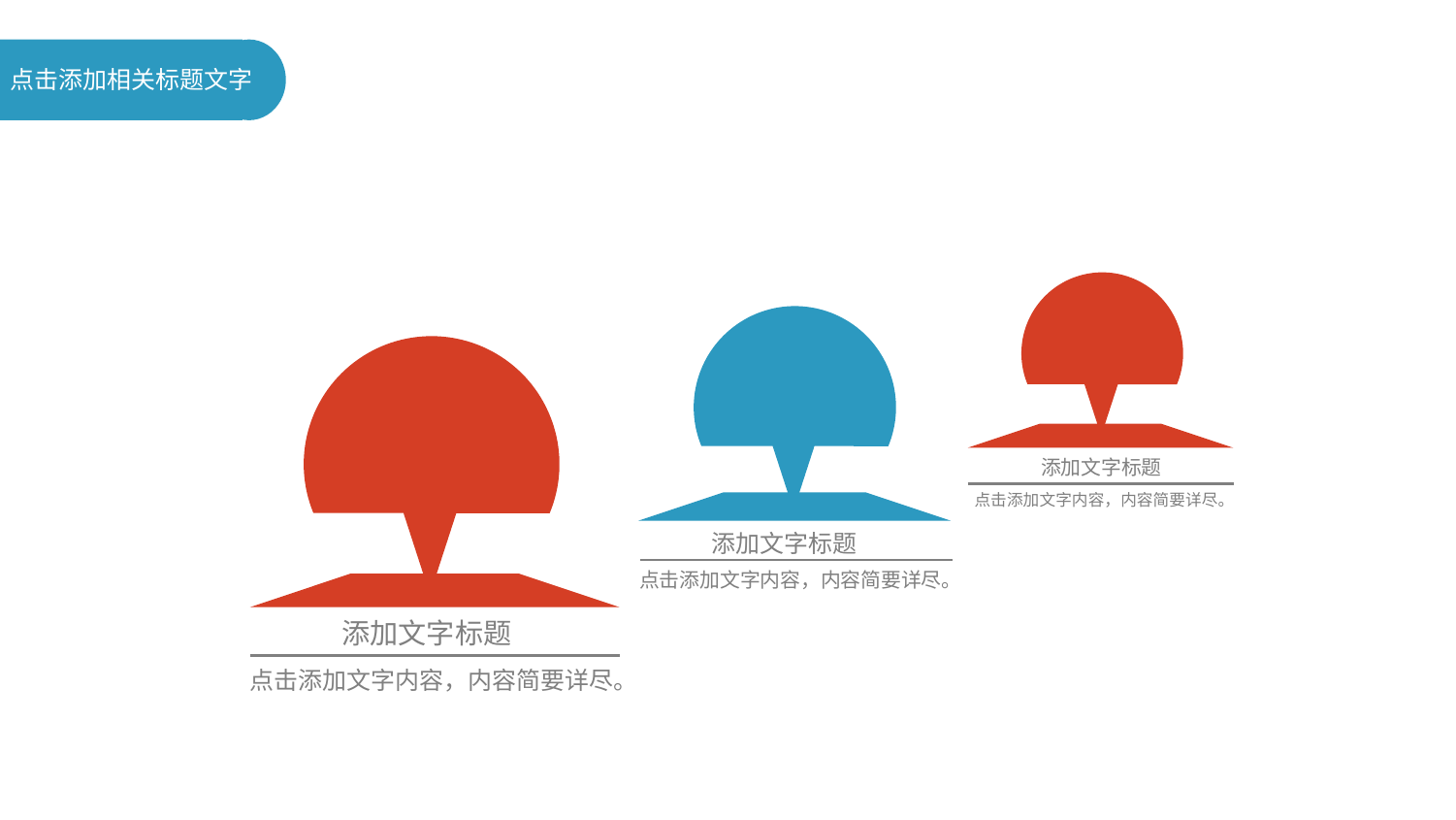

添加文字标题
点击添加文字内容，内容简要详尽。

添加文字标题
点击添加文字内容，内容简要详尽。

添加文字标题
点击添加文字内容，内容简要详尽。
0.5 秒延迟符，无
意义，可删除.